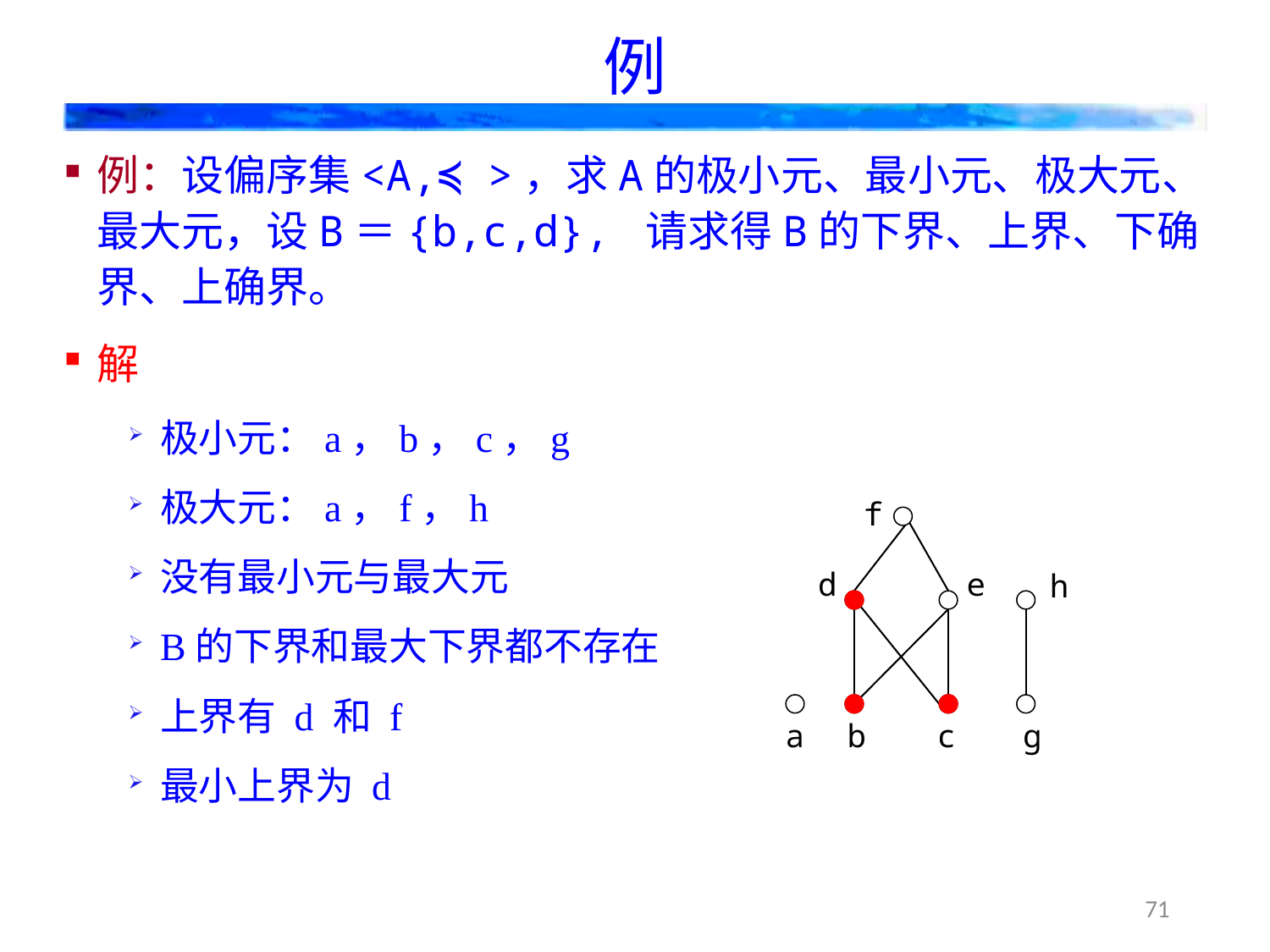

# 例
例：设偏序集<A,≼ >，求A的极小元、最小元、极大元、最大元，设B＝{b,c,d}, 请求得B的下界、上界、下确界、上确界。
解
极小元：a，b，c，g
极大元：a，f，h
没有最小元与最大元
B的下界和最大下界都不存在
上界有 d 和 f
最小上界为 d
f

e
d
h

a
g
c
b

71